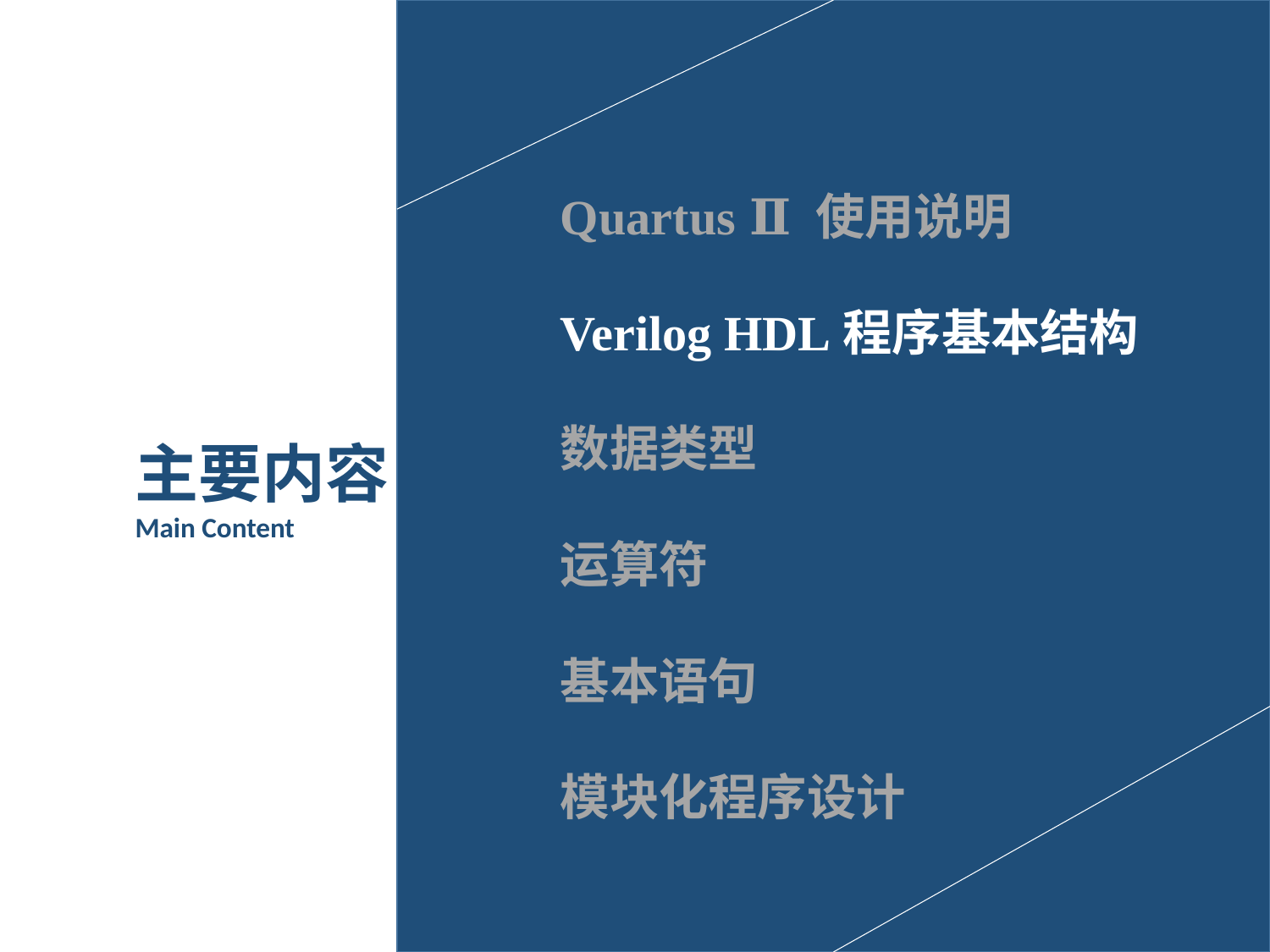

Quartus Ⅱ 使用说明
Verilog HDL程序基本结构
数据类型
主要内容 Main Content
运算符
基本语句
模块化程序设计